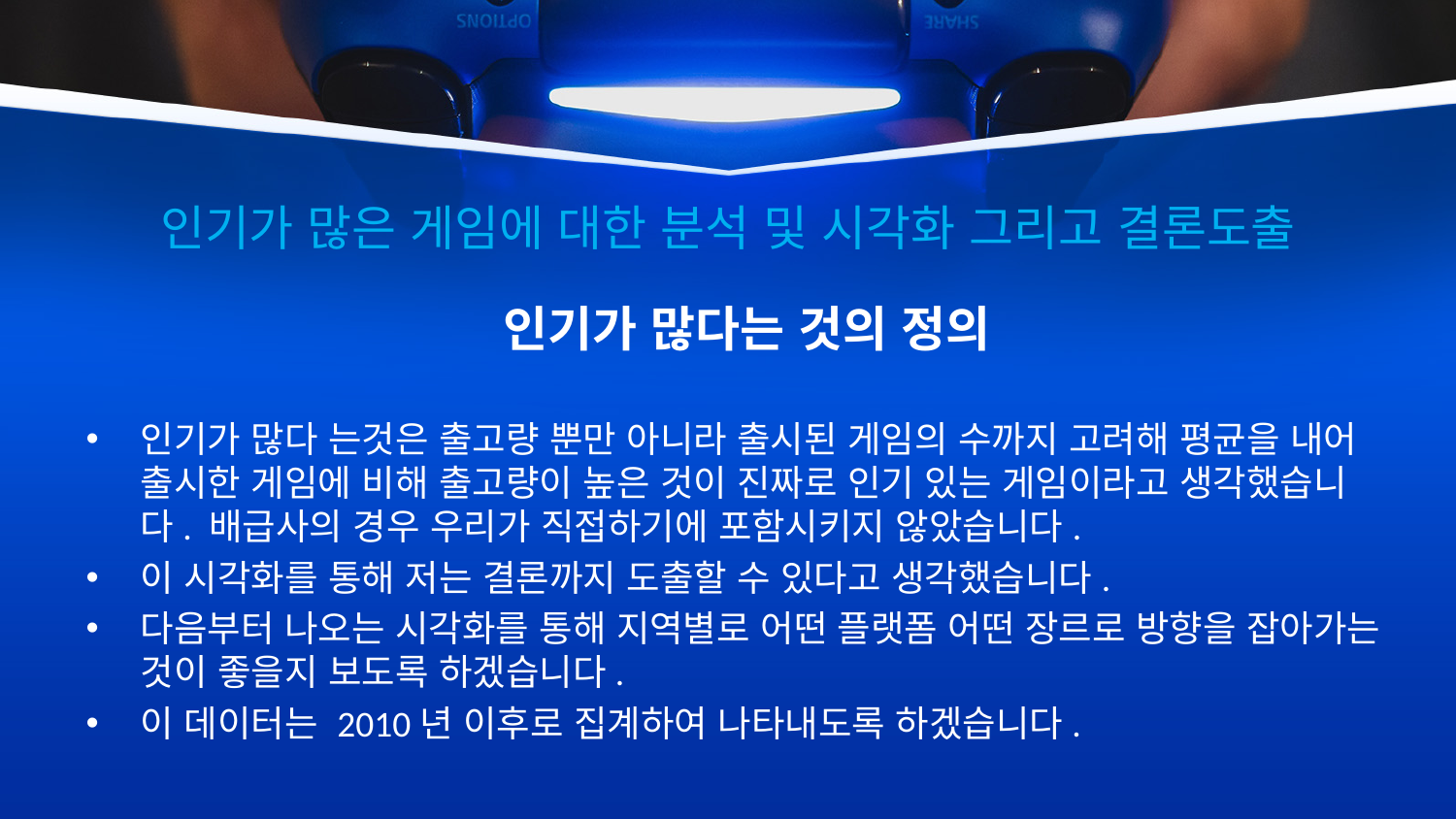

# 인기가 많은 게임에 대한 분석 및 시각화 그리고 결론도출
인기가 많다는 것의 정의
인기가 많다 는것은 출고량 뿐만 아니라 출시된 게임의 수까지 고려해 평균을 내어 출시한 게임에 비해 출고량이 높은 것이 진짜로 인기 있는 게임이라고 생각했습니다. 배급사의 경우 우리가 직접하기에 포함시키지 않았습니다.
이 시각화를 통해 저는 결론까지 도출할 수 있다고 생각했습니다.
다음부터 나오는 시각화를 통해 지역별로 어떤 플랫폼 어떤 장르로 방향을 잡아가는 것이 좋을지 보도록 하겠습니다.
이 데이터는 2010년 이후로 집계하여 나타내도록 하겠습니다.